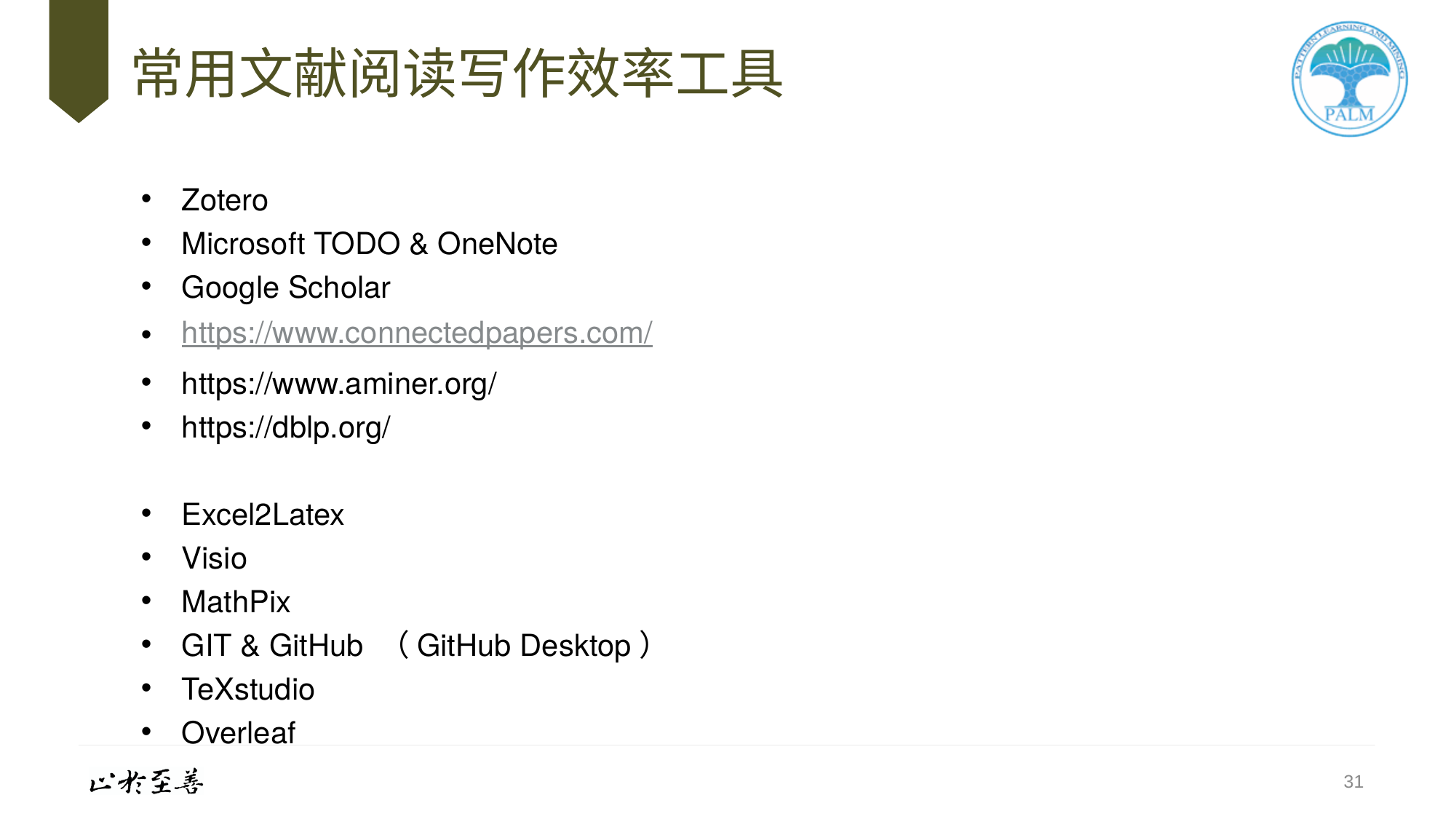

# 常用文献阅读写作效率工具
Zotero
Microsoft TODO & OneNote
Google Scholar
https://www.connectedpapers.com/
https://www.aminer.org/
https://dblp.org/

Excel2Latex
Visio
MathPix
GIT & GitHub （GitHub Desktop）
TeXstudio
Overleaf

31